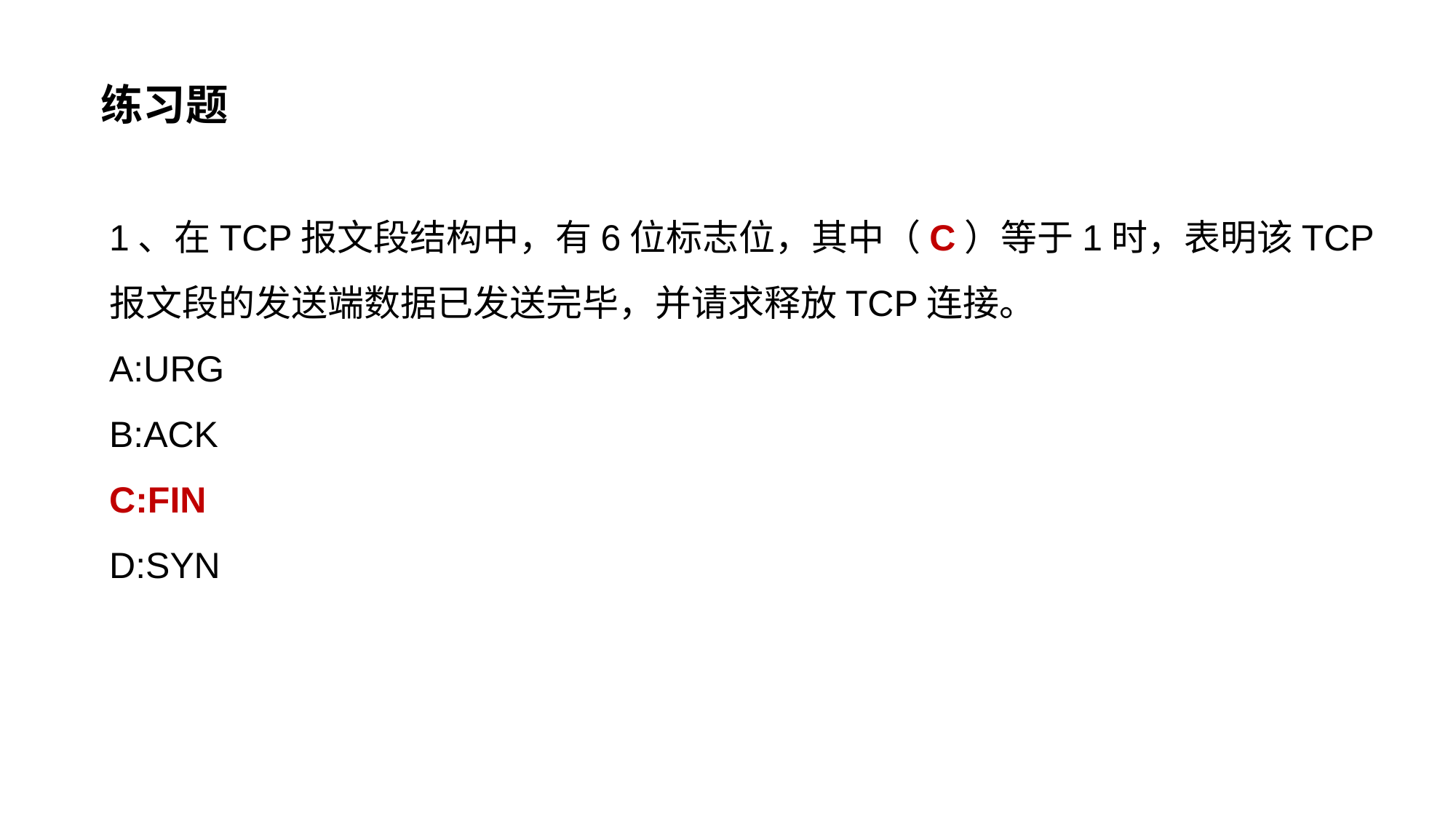

练习题
1、在TCP报文段结构中，有6位标志位，其中（C）等于1时，表明该TCP报文段的发送端数据已发送完毕，并请求释放TCP连接。
A:URG
B:ACK
C:FIN
D:SYN